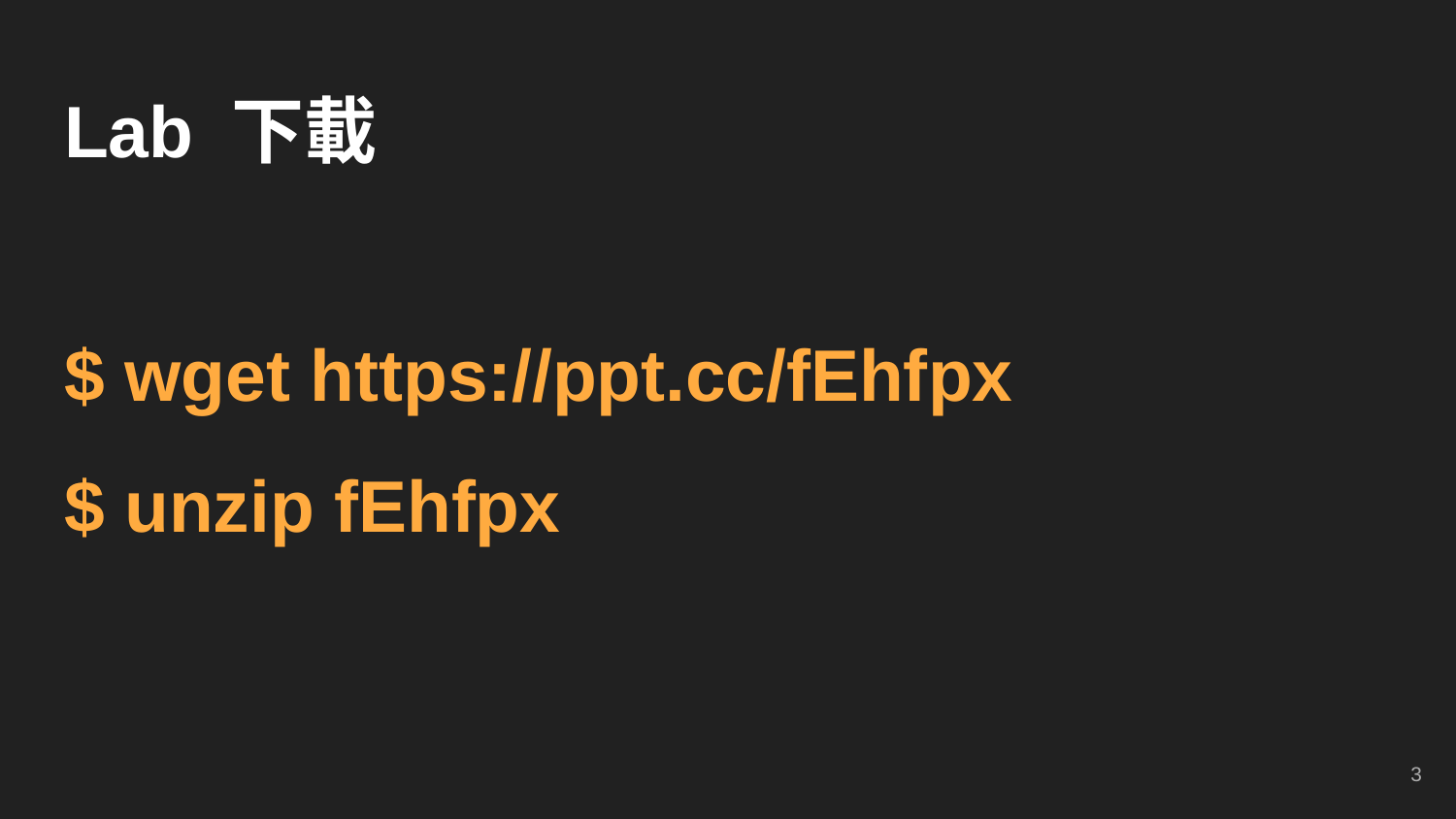

# Lab 下載

$ wget https://ppt.cc/fEhfpx
$ unzip fEhfpx
3